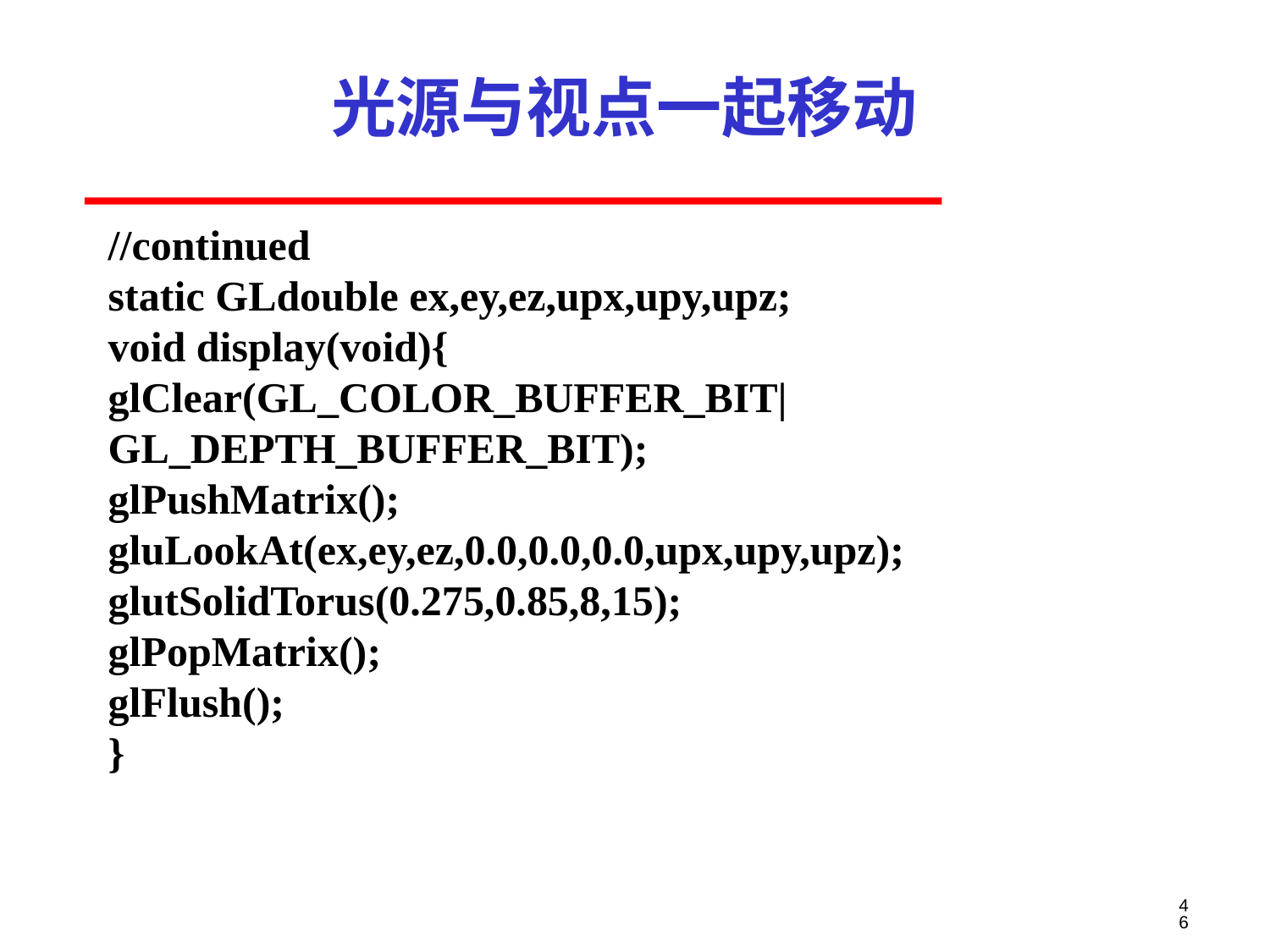

# 光源与视点一起移动
//continued
static GLdouble ex,ey,ez,upx,upy,upz;
void display(void){
glClear(GL_COLOR_BUFFER_BIT|GL_DEPTH_BUFFER_BIT);
glPushMatrix();
gluLookAt(ex,ey,ez,0.0,0.0,0.0,upx,upy,upz);
glutSolidTorus(0.275,0.85,8,15);
glPopMatrix();
glFlush();
}
46